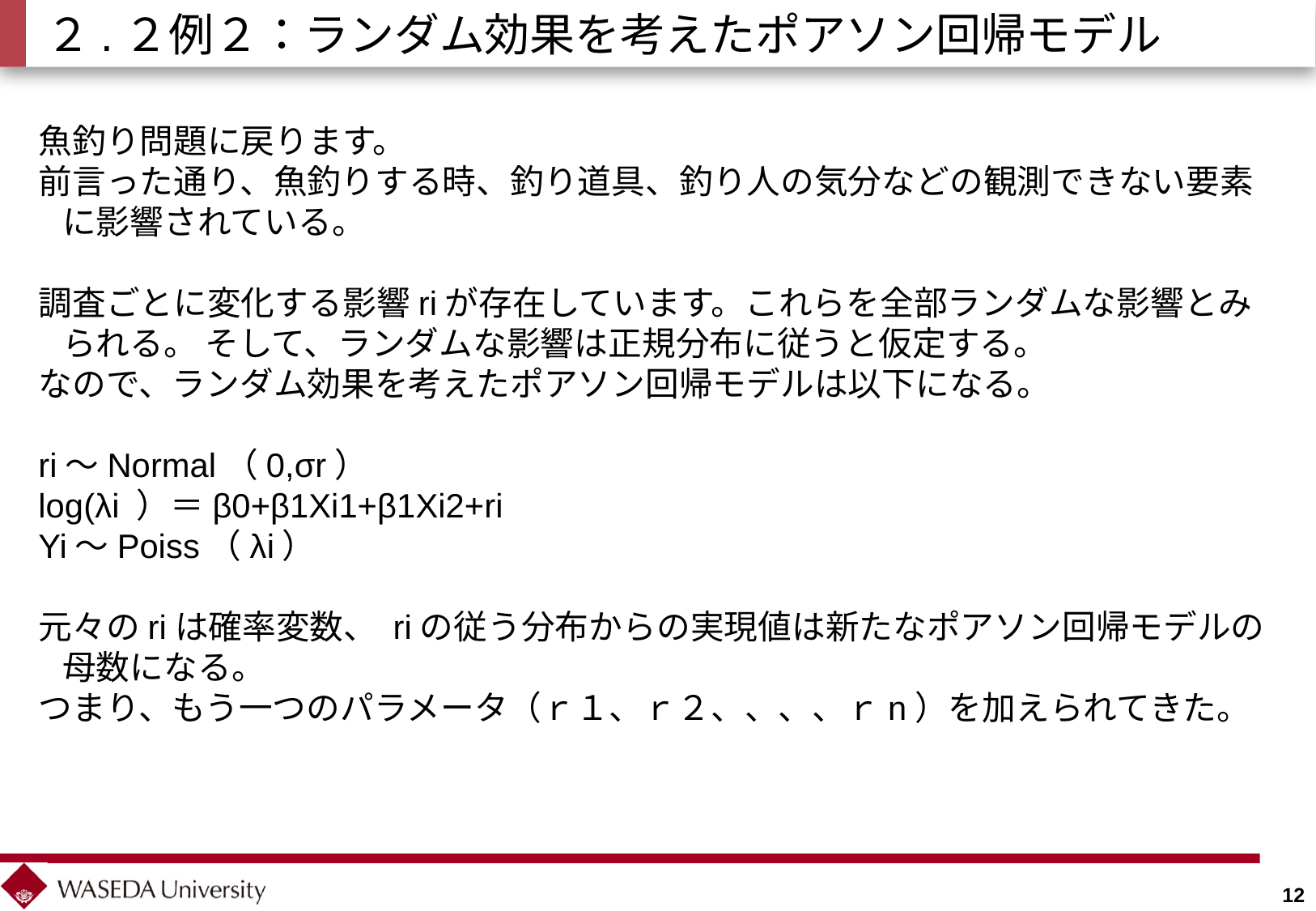

# ２.２例２：ランダム効果を考えたポアソン回帰モデル
魚釣り問題に戻ります。
前言った通り、魚釣りする時、釣り道具、釣り人の気分などの観測できない要素に影響されている。

調査ごとに変化する影響riが存在しています。これらを全部ランダムな影響とみられる。 そして、ランダムな影響は正規分布に従うと仮定する。
なので、ランダム効果を考えたポアソン回帰モデルは以下になる。

ri～Normal（0,σr）
log(λi ）＝β0+β1Xi1+β1Xi2+ri
Yi～Poiss（λi）

元々のriは確率変数、 riの従う分布からの実現値は新たなポアソン回帰モデルの母数になる。
つまり、もう一つのパラメータ（ｒ１、ｒ２、、、、ｒn）を加えられてきた。